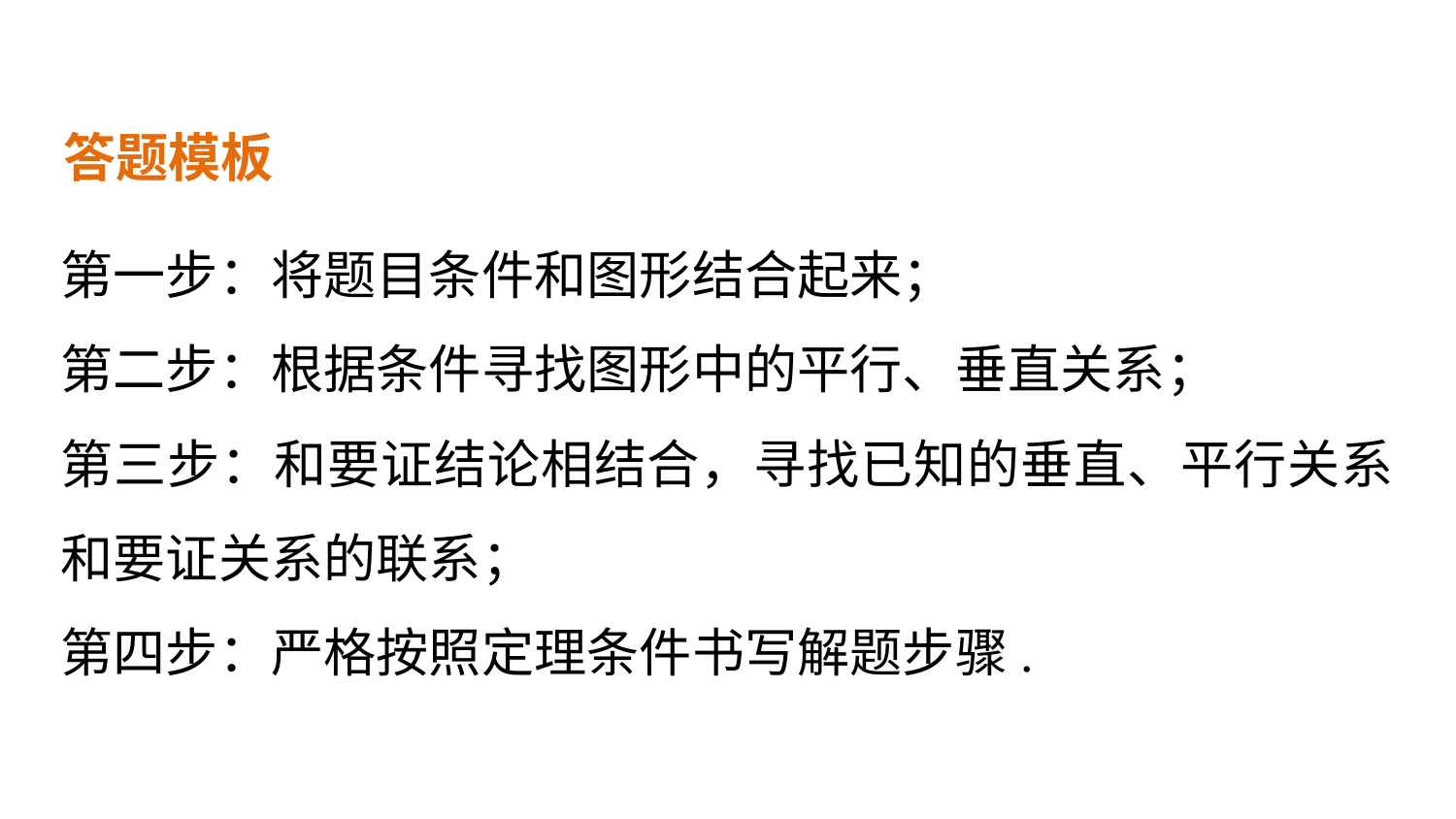

答题模板
第一步：将题目条件和图形结合起来；
第二步：根据条件寻找图形中的平行、垂直关系；
第三步：和要证结论相结合，寻找已知的垂直、平行关系和要证关系的联系；
第四步：严格按照定理条件书写解题步骤.